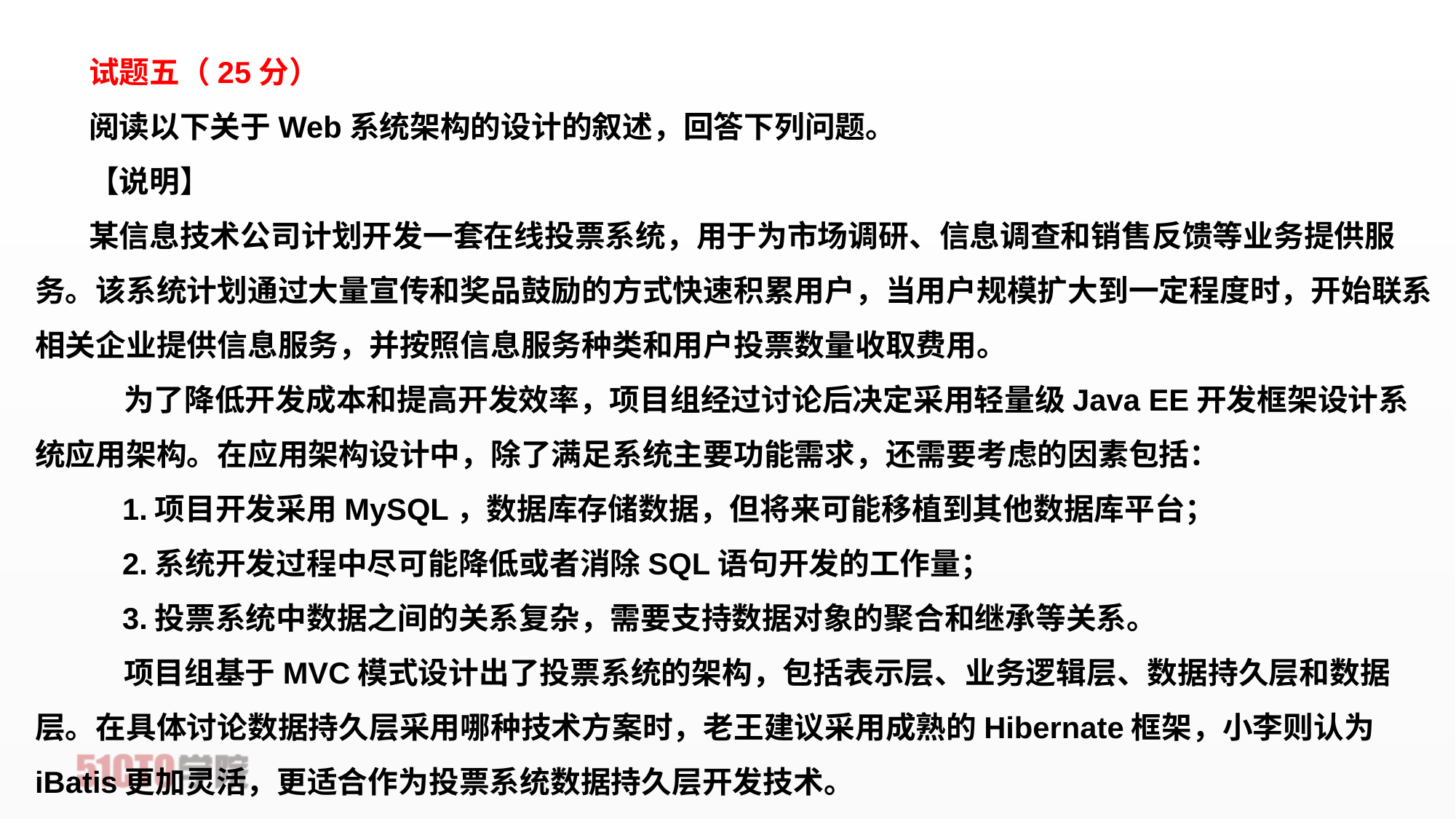

试题五（25分）
阅读以下关于Web系统架构的设计的叙述，回答下列问题。
【说明】
某信息技术公司计划开发一套在线投票系统，用于为市场调研、信息调查和销售反馈等业务提供服务。该系统计划通过大量宣传和奖品鼓励的方式快速积累用户，当用户规模扩大到一定程度时，开始联系相关企业提供信息服务，并按照信息服务种类和用户投票数量收取费用。
    为了降低开发成本和提高开发效率，项目组经过讨论后决定采用轻量级Java EE开发框架设计系统应用架构。在应用架构设计中，除了满足系统主要功能需求，还需要考虑的因素包括：
    1.项目开发采用MySQL，数据库存储数据，但将来可能移植到其他数据库平台；
    2.系统开发过程中尽可能降低或者消除SQL语句开发的工作量；
    3.投票系统中数据之间的关系复杂，需要支持数据对象的聚合和继承等关系。
    项目组基于MVC模式设计出了投票系统的架构，包括表示层、业务逻辑层、数据持久层和数据层。在具体讨论数据持久层采用哪种技术方案时，老王建议采用成熟的Hibernate框架，小李则认为iBatis更加灵活，更适合作为投票系统数据持久层开发技术。